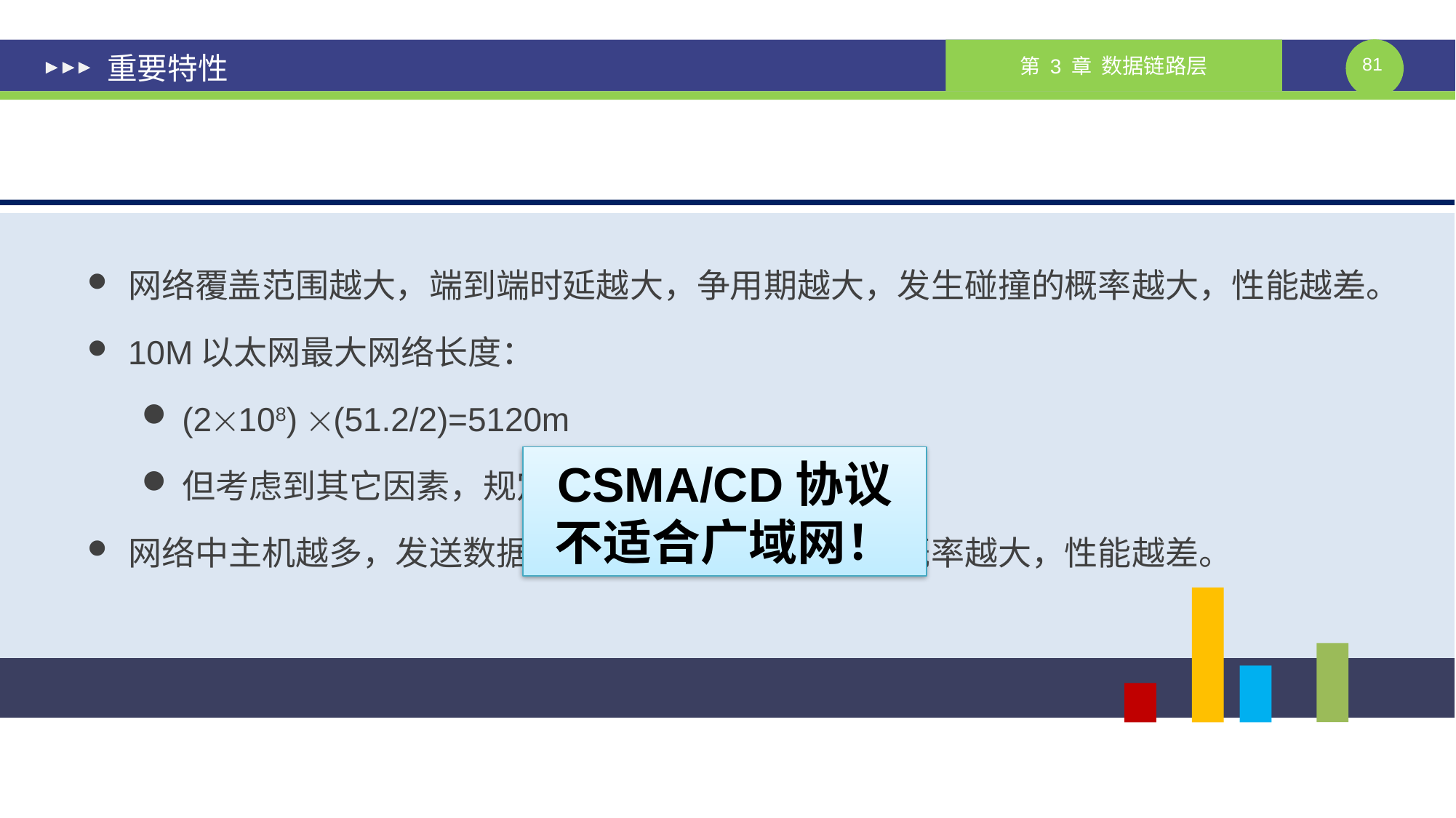

# 重要特性

网络覆盖范围越大，端到端时延越大，争用期越大，发生碰撞的概率越大，性能越差。
10M以太网最大网络长度：
(2×108) ×(51.2/2)=5120m
但考虑到其它因素，规定2500m
网络中主机越多，发送数据的概率越大，发生碰撞的概率越大，性能越差。
CSMA/CD协议不适合广域网！

课件制作人：谢钧 谢希仁